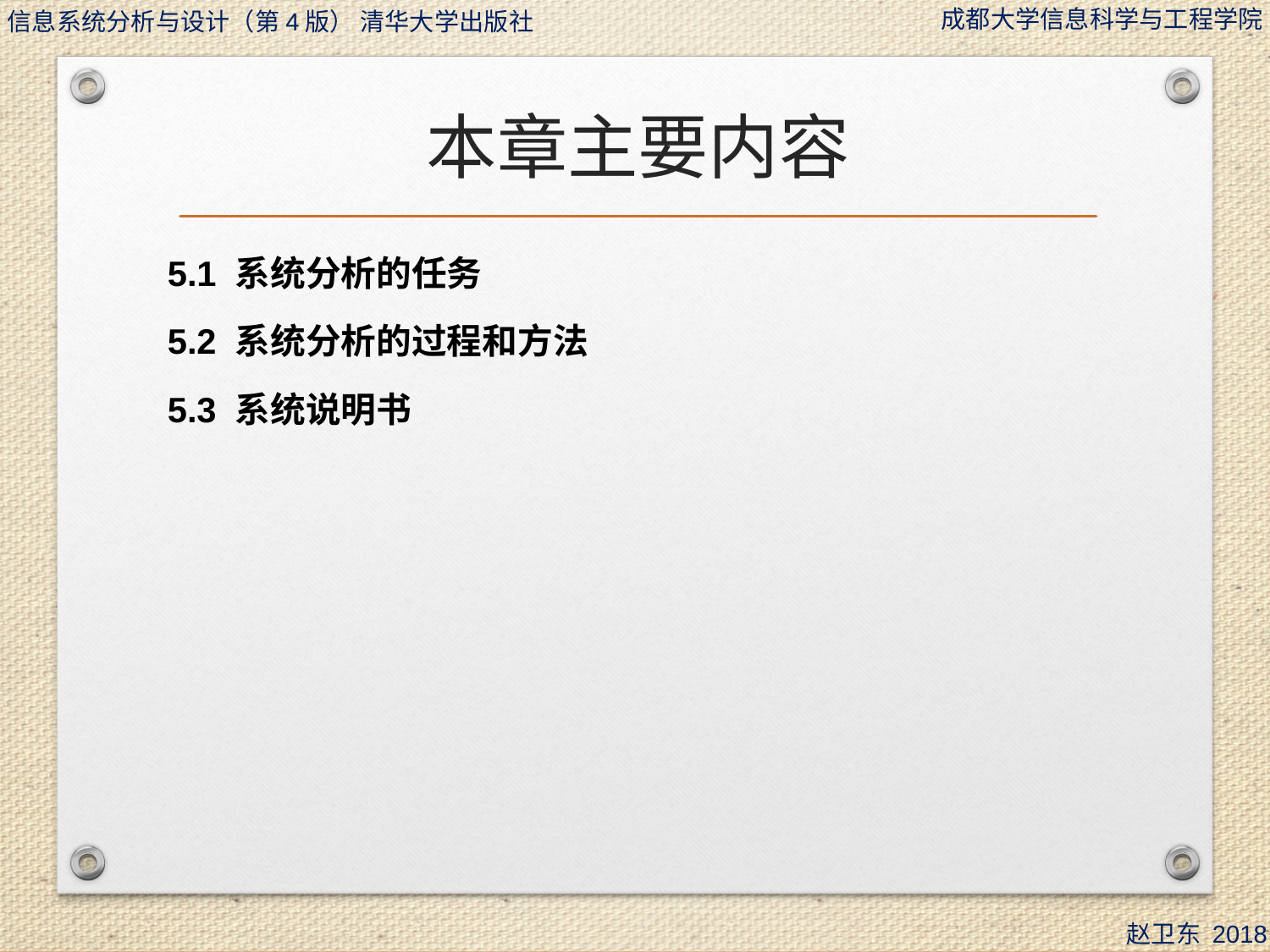

# 本章主要内容
5.1 系统分析的任务
5.2 系统分析的过程和方法
5.3 系统说明书